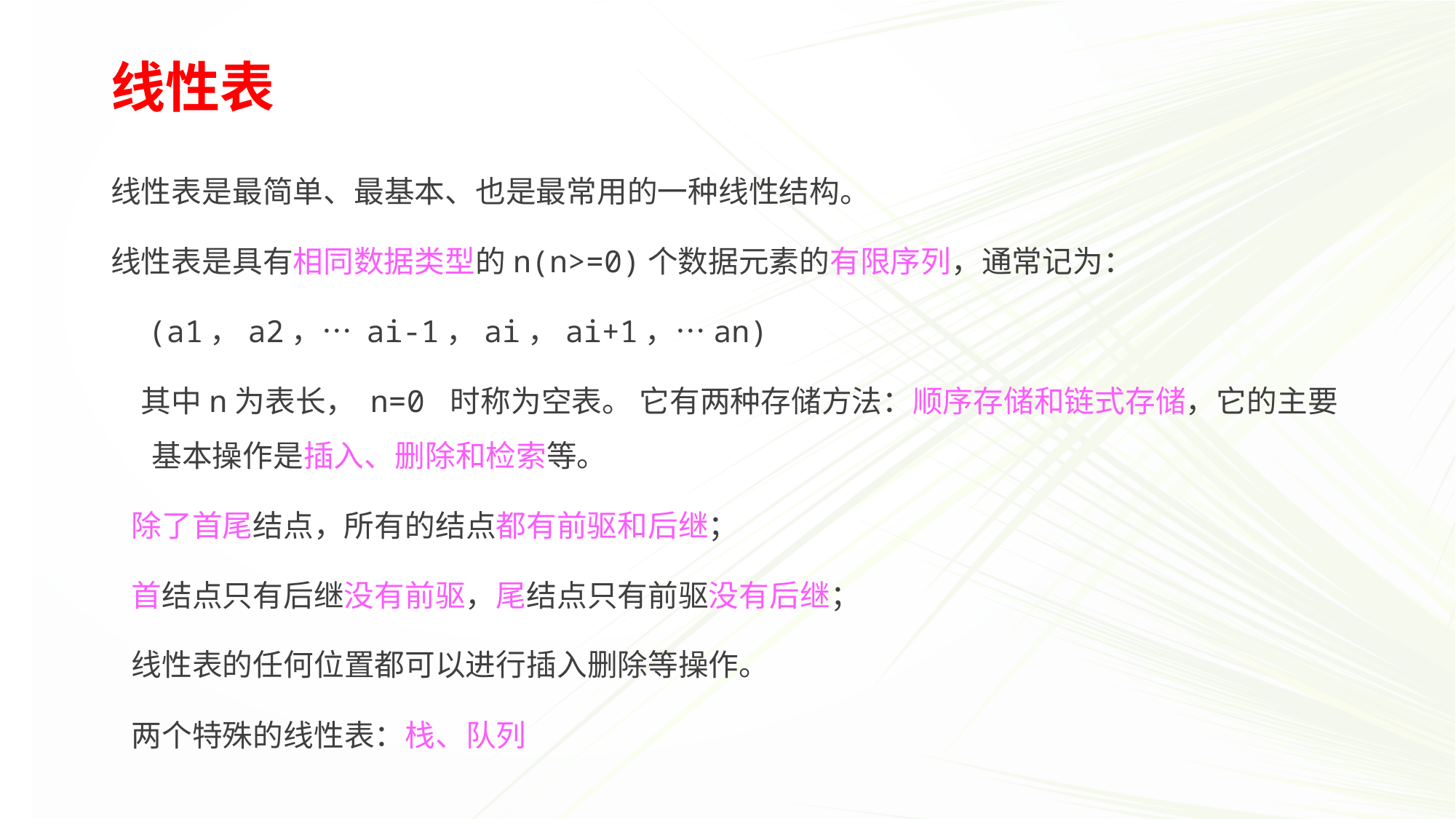

# 线性表
线性表是最简单、最基本、也是最常用的一种线性结构。
线性表是具有相同数据类型的n(n>=0)个数据元素的有限序列，通常记为：
　(a1，a2，… ai-1，ai，ai+1，…an)
　其中n为表长， n=0 时称为空表。 它有两种存储方法：顺序存储和链式存储，它的主要基本操作是插入、删除和检索等。
  除了首尾结点，所有的结点都有前驱和后继；
  首结点只有后继没有前驱，尾结点只有前驱没有后继；
  线性表的任何位置都可以进行插入删除等操作。
  两个特殊的线性表：栈、队列